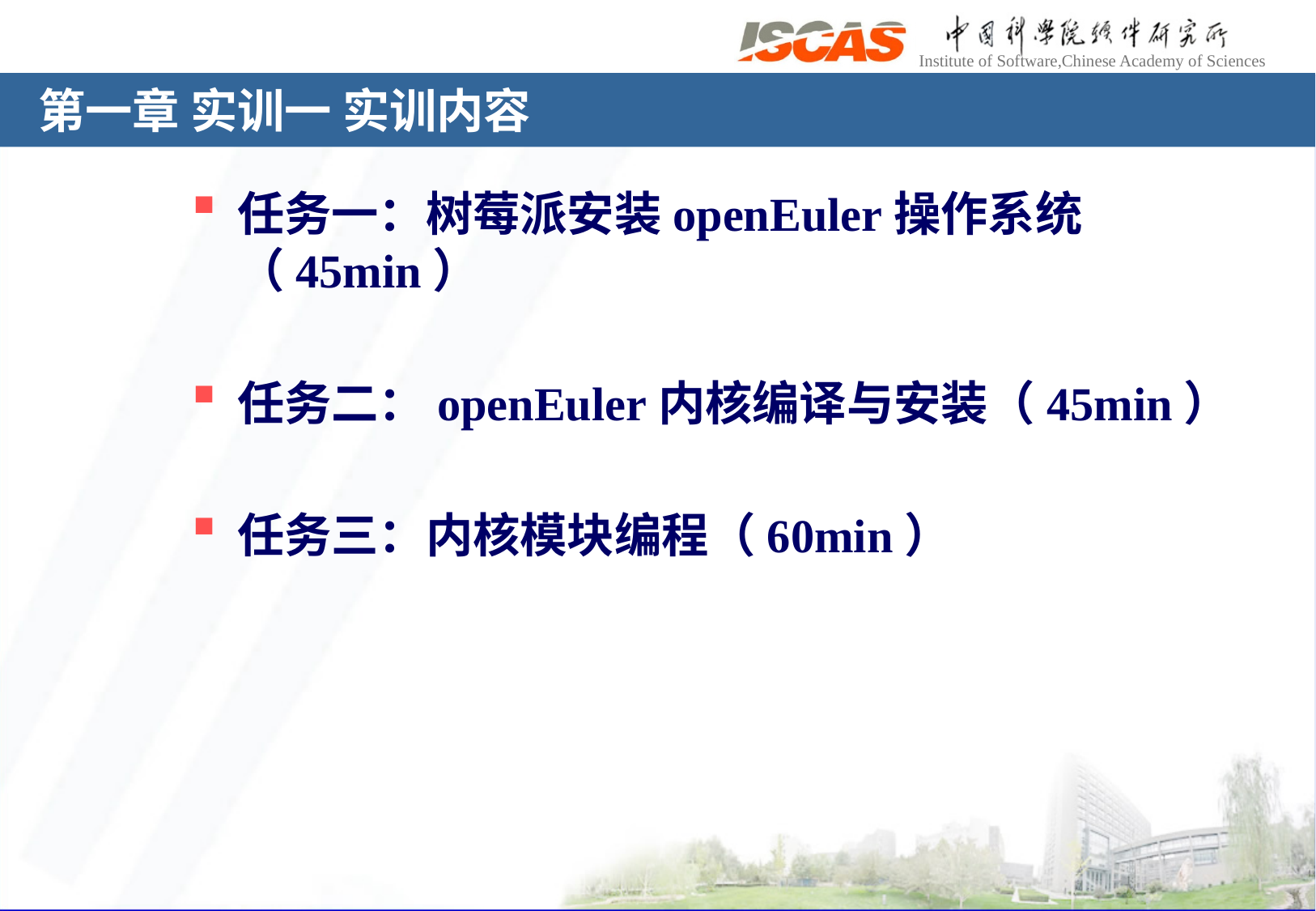

# 第一章 实训一 实训内容
任务一：树莓派安装openEuler操作系统（45min）

任务二：openEuler内核编译与安装（45min）

任务三：内核模块编程（60min）